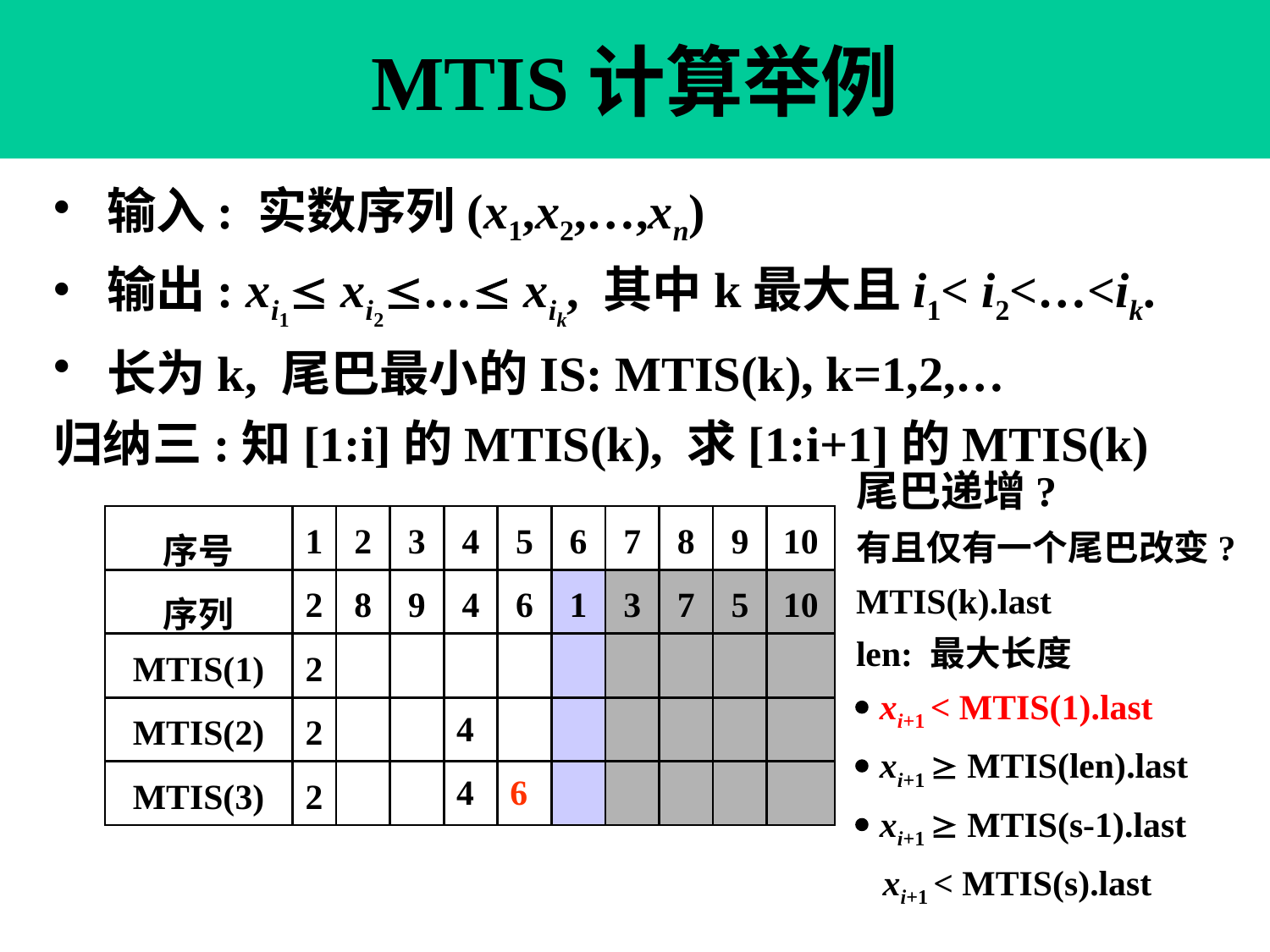

# MTIS计算举例
 输入: 实数序列(x1,x2,…,xn)
 输出: xi1≤ xi2≤…≤ xik, 其中k最大且i1< i2<…<ik.
 长为k, 尾巴最小的IS: MTIS(k), k=1,2,…
归纳三:知[1:i]的MTIS(k), 求[1:i+1]的MTIS(k)
尾巴递增?
有且仅有一个尾巴改变?
MTIS(k).last
len: 最大长度
• xi+1 < MTIS(1).last
• xi+1 ≥ MTIS(len).last
• xi+1 ≥ MTIS(s-1).last
   xi+1 < MTIS(s).last
| 序号 | 1 | 2 | 3 | 4 | 5 | 6 | 7 | 8 | 9 | 10 |
| --- | --- | --- | --- | --- | --- | --- | --- | --- | --- | --- |
| 序列 | 2 | 8 | 9 | 4 | 6 | 1 | 3 | 7 | 5 | 10 |
| MTIS(1) | 2 |  |  |  |  |  |  |  |  |  |
| MTIS(2) | 2 |  |  | 4 |  |  |  |  |  |  |
| MTIS(3) | 2 |  |  | 4 | 6 |  |  |  |  |  |